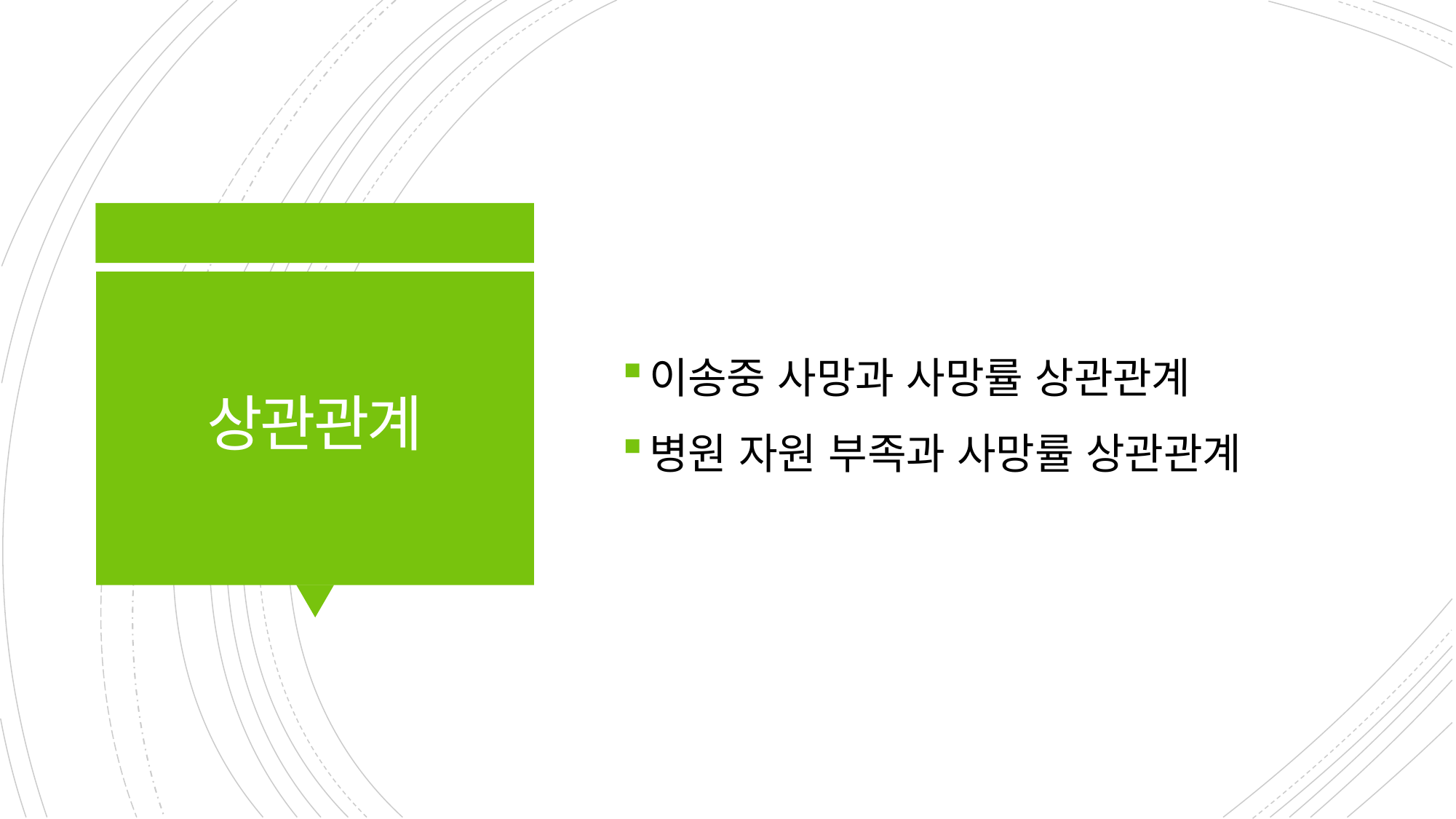

이송중 사망과 사망률 상관관계
병원 자원 부족과 사망률 상관관계
# 상관관계